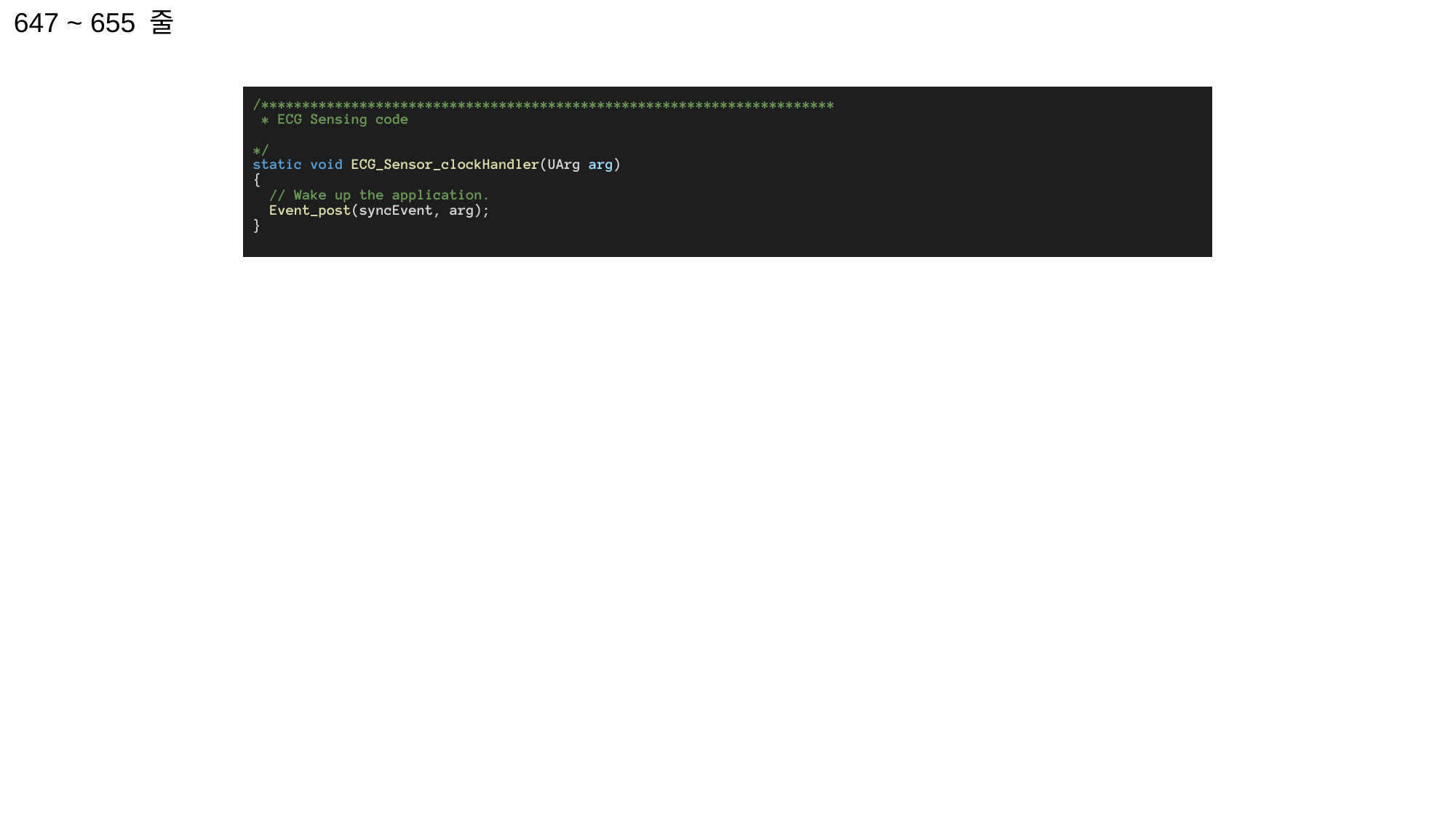

647 ~ 655 줄
| /\*\*\*\*\*\*\*\*\*\*\*\*\*\*\*\*\*\*\*\*\*\*\*\*\*\*\*\*\*\*\*\*\*\*\*\*\*\*\*\*\*\*\*\*\*\*\*\*\*\*\*\*\*\*\*\*\*\*\*\*\*\*\*\*\*\*\*\*\*\*  \* ECG Sensing code \*/ static void ECG\_Sensor\_clockHandler(UArg arg) {   // Wake up the application.   Event\_post(syncEvent, arg); } |
| --- |